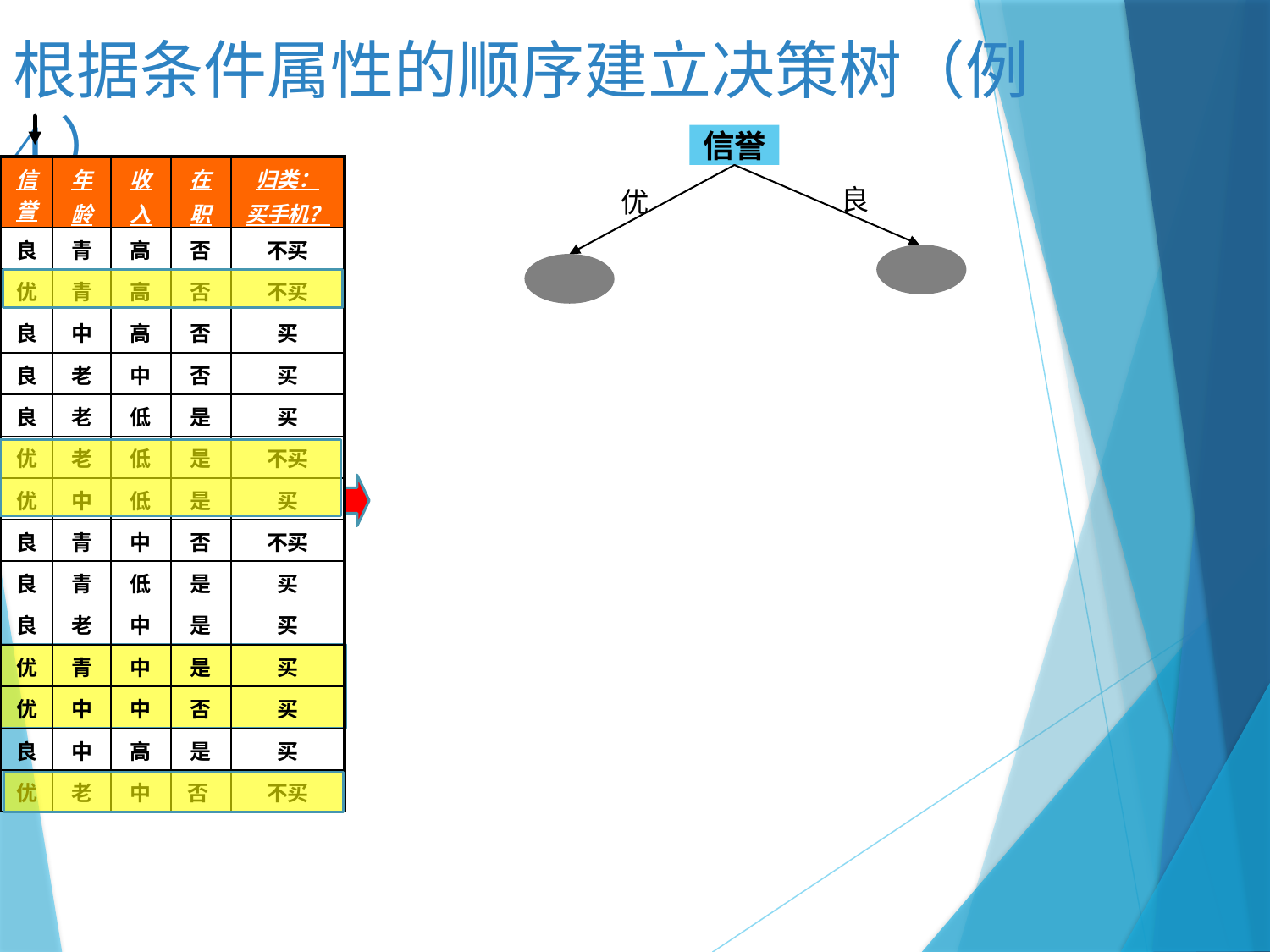

根据条件属性的顺序建立决策树（例4）
信誉
良
| 信誉 | 年 龄 | 收 入 | 在 职 | 归类： 买手机？ |
| --- | --- | --- | --- | --- |
| 良 | 青 | 高 | 否 | 不买 |
| 优 | 青 | 高 | 否 | 不买 |
| 良 | 中 | 高 | 否 | 买 |
| 良 | 老 | 中 | 否 | 买 |
| 良 | 老 | 低 | 是 | 买 |
| 优 | 老 | 低 | 是 | 不买 |
| 优 | 中 | 低 | 是 | 买 |
| 良 | 青 | 中 | 否 | 不买 |
| 良 | 青 | 低 | 是 | 买 |
| 良 | 老 | 中 | 是 | 买 |
| 优 | 青 | 中 | 是 | 买 |
| 优 | 中 | 中 | 否 | 买 |
| 良 | 中 | 高 | 是 | 买 |
| 优 | 老 | 中 | 否 | 不买 |
优